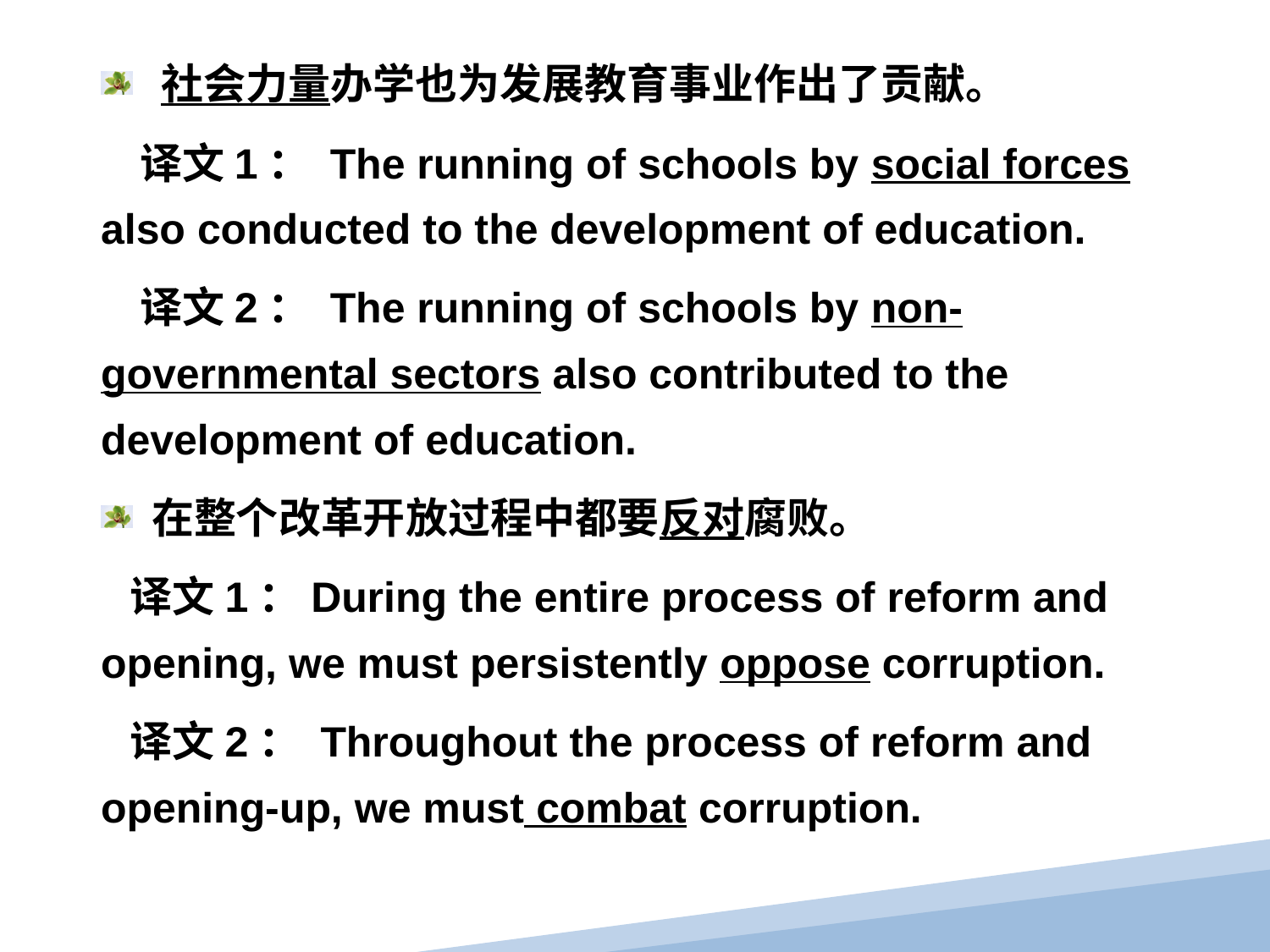

社会力量办学也为发展教育事业作出了贡献。
   译文1： The running of schools by social forces also conducted to the development of education.
   译文2： The running of schools by non-governmental sectors also contributed to the development of education.
 在整个改革开放过程中都要反对腐败。
  译文1：During the entire process of reform and opening, we must persistently oppose corruption.
  译文2： Throughout the process of reform and opening-up, we must combat corruption.